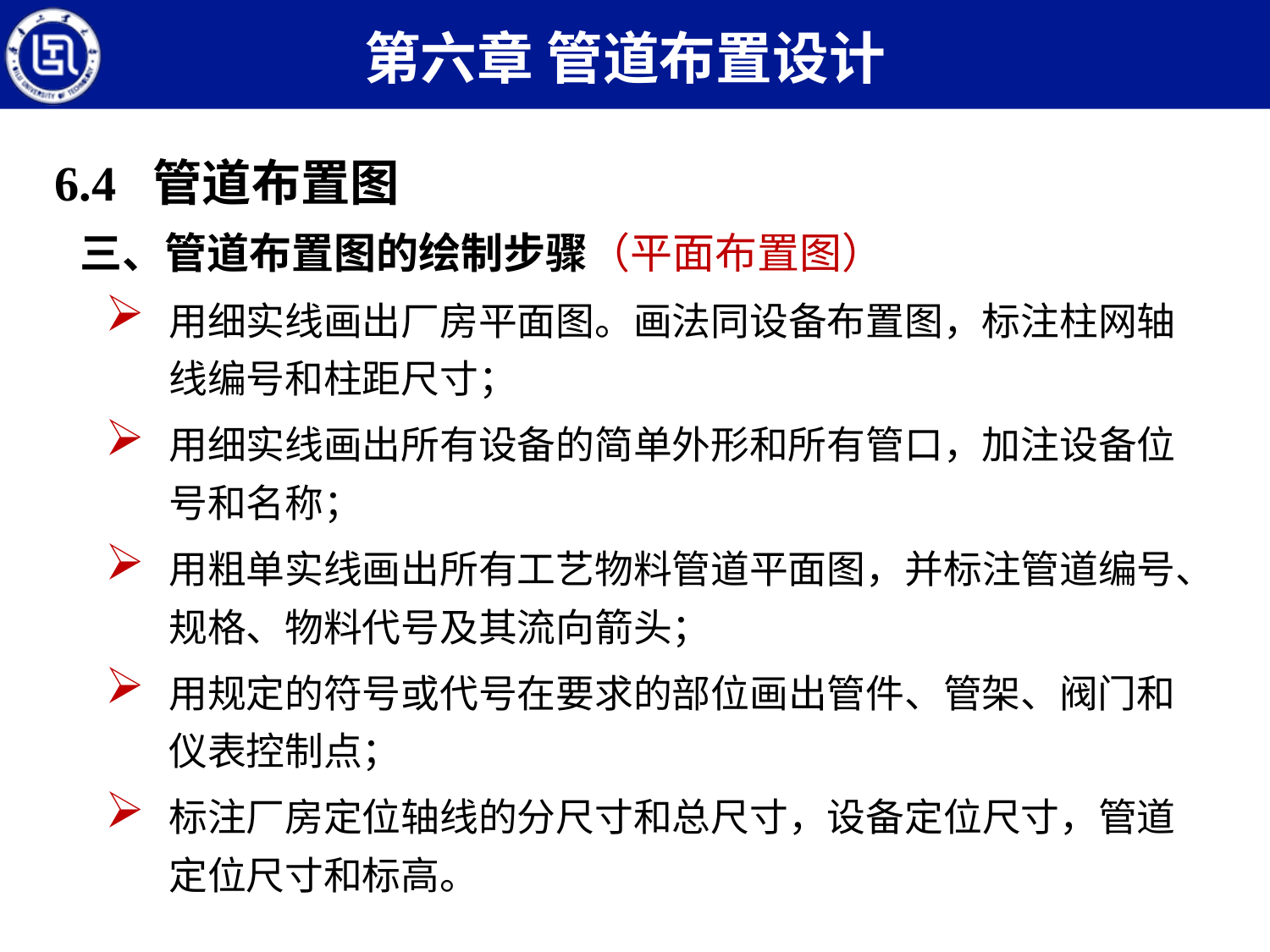

第六章 管道布置设计
6.4  管道布置图
三、管道布置图的绘制步骤（平面布置图）
用细实线画出厂房平面图。画法同设备布置图，标注柱网轴线编号和柱距尺寸；
用细实线画出所有设备的简单外形和所有管口，加注设备位号和名称；
用粗单实线画出所有工艺物料管道平面图，并标注管道编号、规格、物料代号及其流向箭头；
用规定的符号或代号在要求的部位画出管件、管架、阀门和仪表控制点；
标注厂房定位轴线的分尺寸和总尺寸，设备定位尺寸，管道定位尺寸和标高。